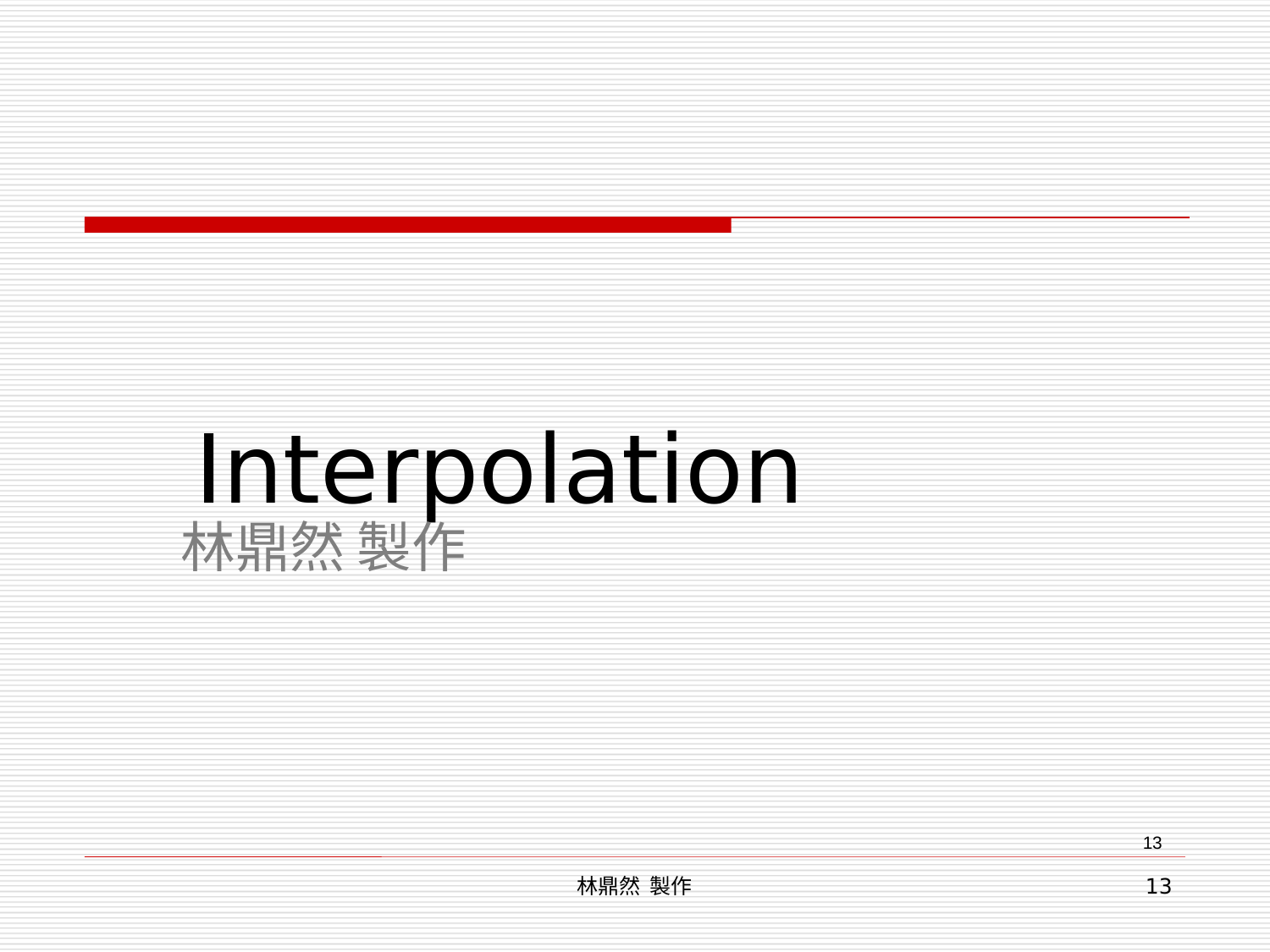

Interpolation
林鼎然 製作
13
林鼎然  製作
13